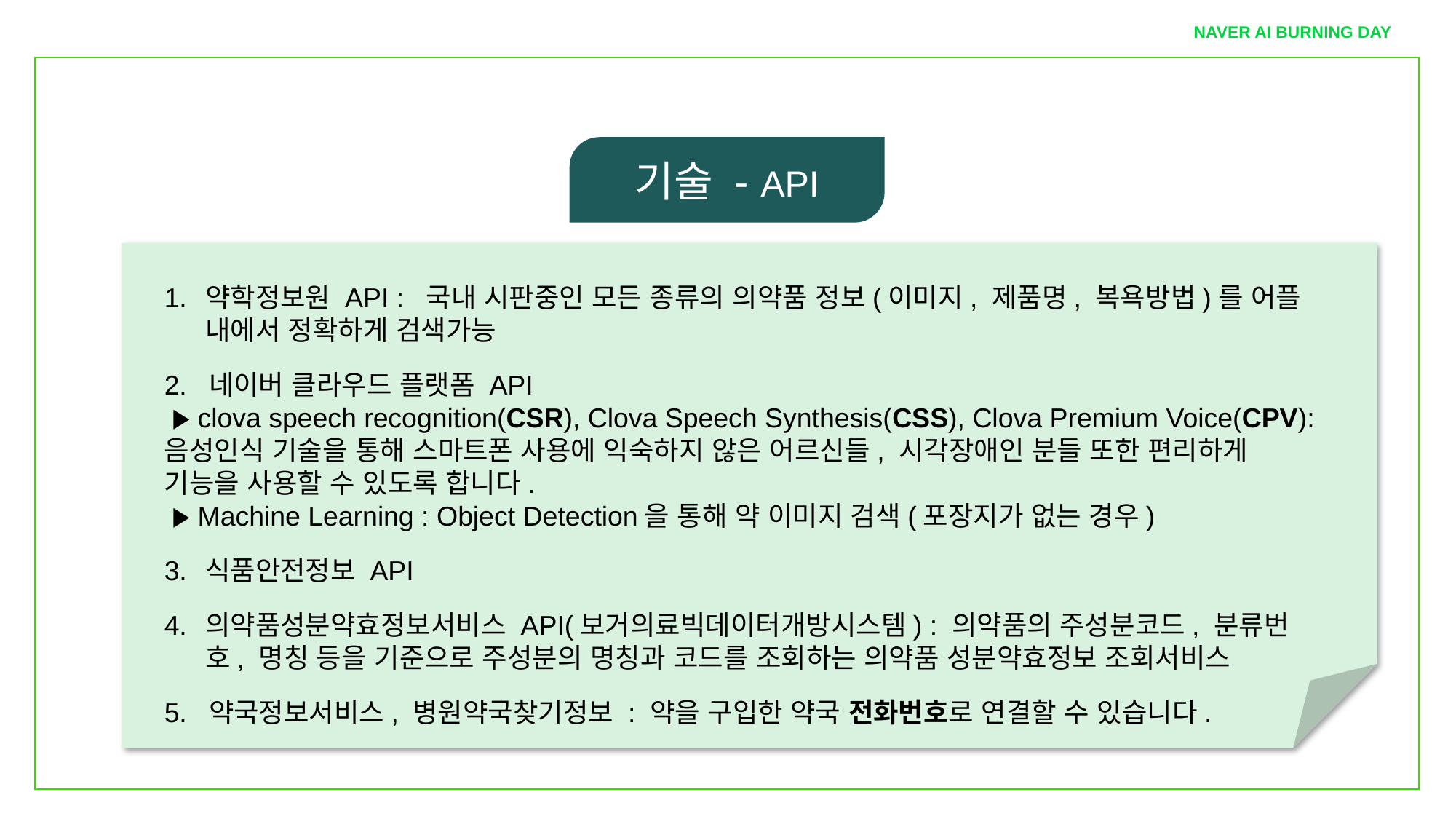

NAVER AI BURNING DAY

기술 - API

약학정보원 API :  국내 시판중인 모든 종류의 의약품 정보(이미지, 제품명, 복욕방법)를 어플 내에서 정확하게 검색가능

2.  네이버 클라우드 플랫폼 API
 ▶ clova speech recognition(CSR), Clova Speech Synthesis(CSS), Clova Premium Voice(CPV): 음성인식 기술을 통해 스마트폰 사용에 익숙하지 않은 어르신들, 시각장애인 분들 또한 편리하게 기능을 사용할 수 있도록 합니다.
 ▶ Machine Learning : Object Detection을 통해 약 이미지 검색(포장지가 없는 경우)

식품안전정보 API

의약품성분약효정보서비스 API(보거의료빅데이터개방시스템) : 의약품의 주성분코드, 분류번호, 명칭 등을 기준으로 주성분의 명칭과 코드를 조회하는 의약품 성분약효정보 조회서비스

5.  약국정보서비스, 병원약국찾기정보 : 약을 구입한 약국 전화번호로 연결할 수 있습니다.